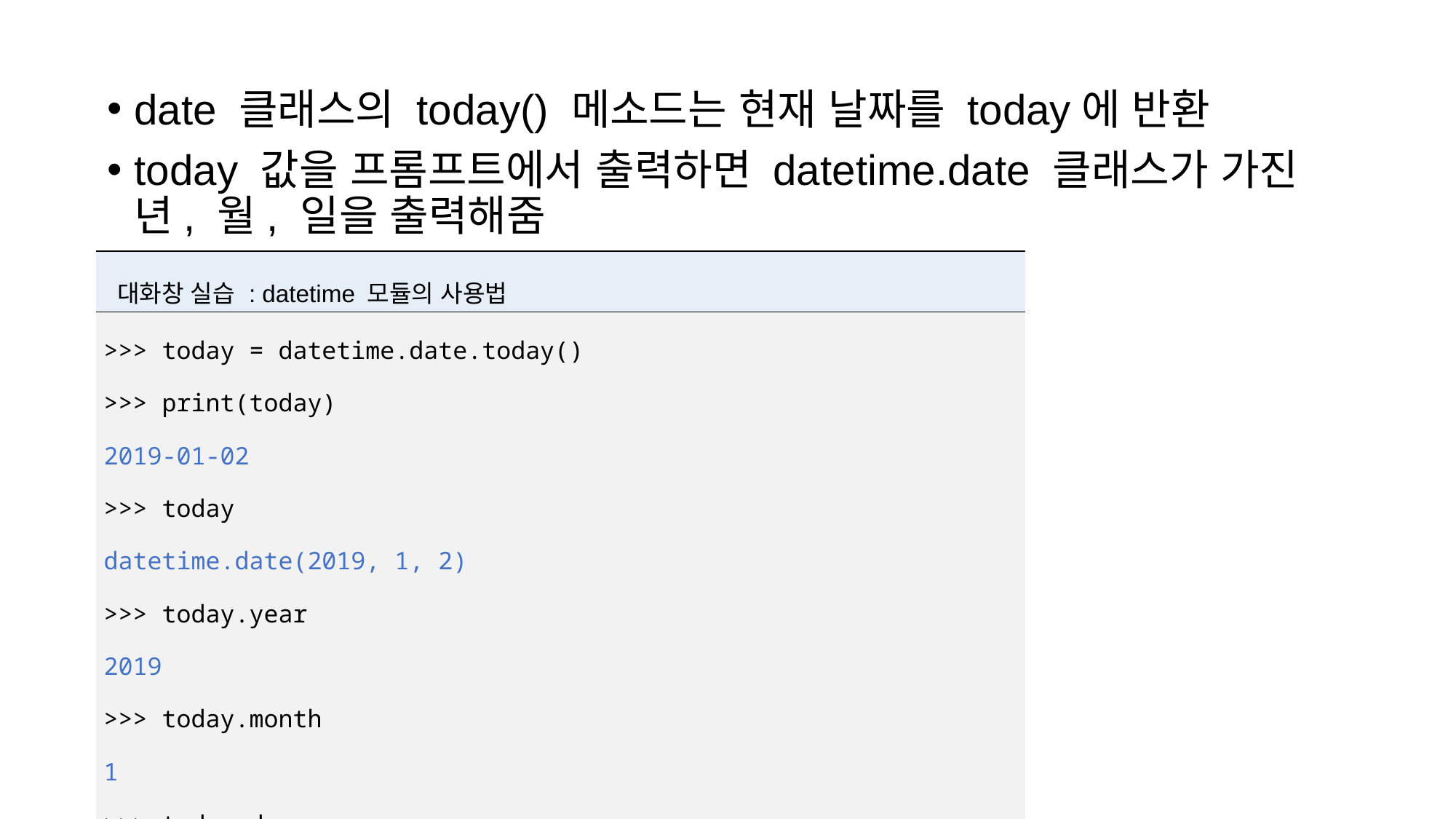

date 클래스의 today() 메소드는 현재 날짜를 today에 반환
today 값을 프롬프트에서 출력하면 datetime.date 클래스가 가진 년, 월, 일을 출력해줌

| 대화창 실습 : datetime 모듈의 사용법 |
| --- |
| >>> today = datetime.date.today() >>> print(today) 2019-01-02 >>> today datetime.date(2019, 1, 2) >>> today.year 2019 >>> today.month 1 >>> today.day 2 |